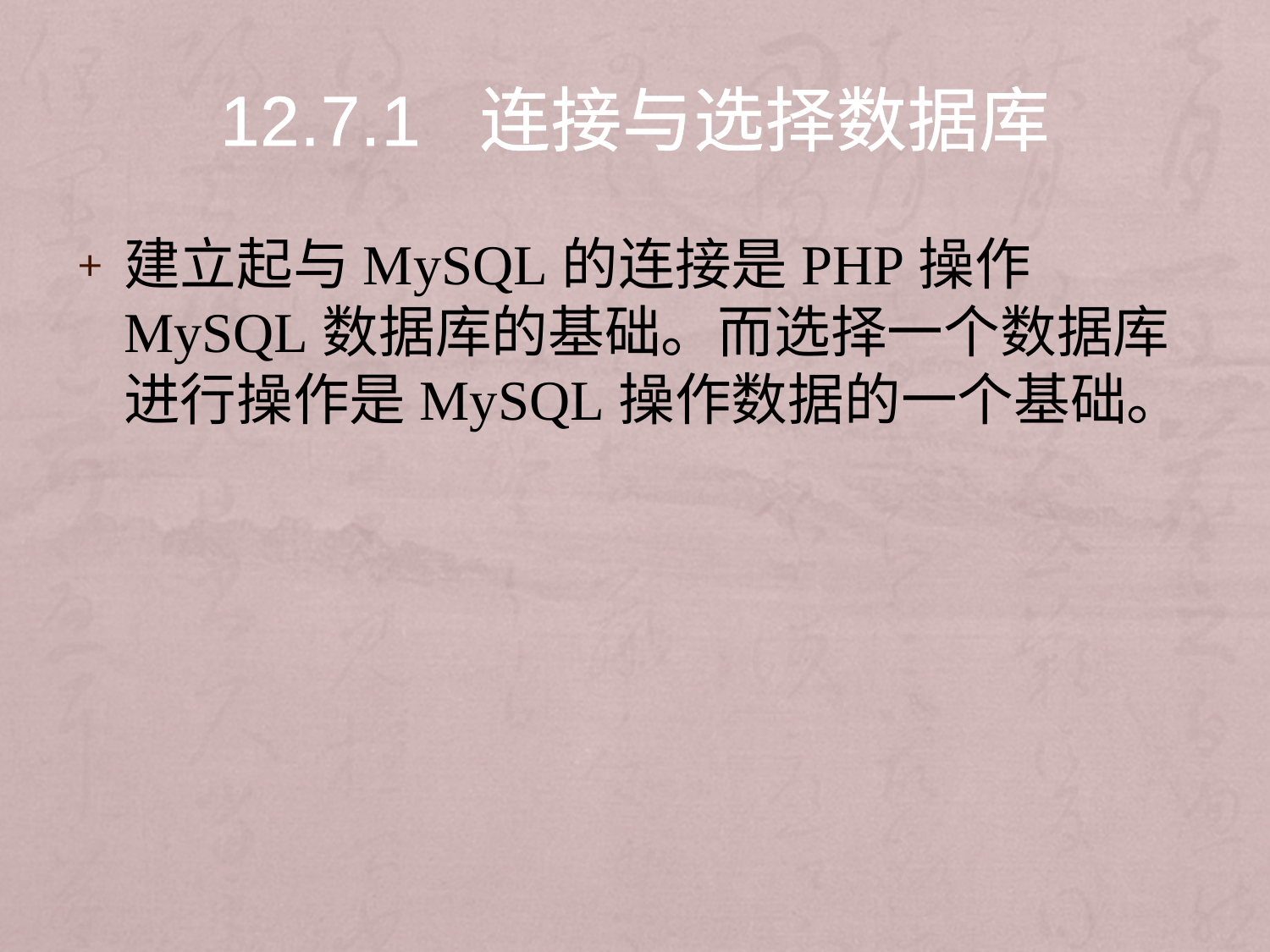

# 12.7.1  连接与选择数据库
建立起与MySQL的连接是PHP操作MySQL数据库的基础。而选择一个数据库进行操作是MySQL操作数据的一个基础。